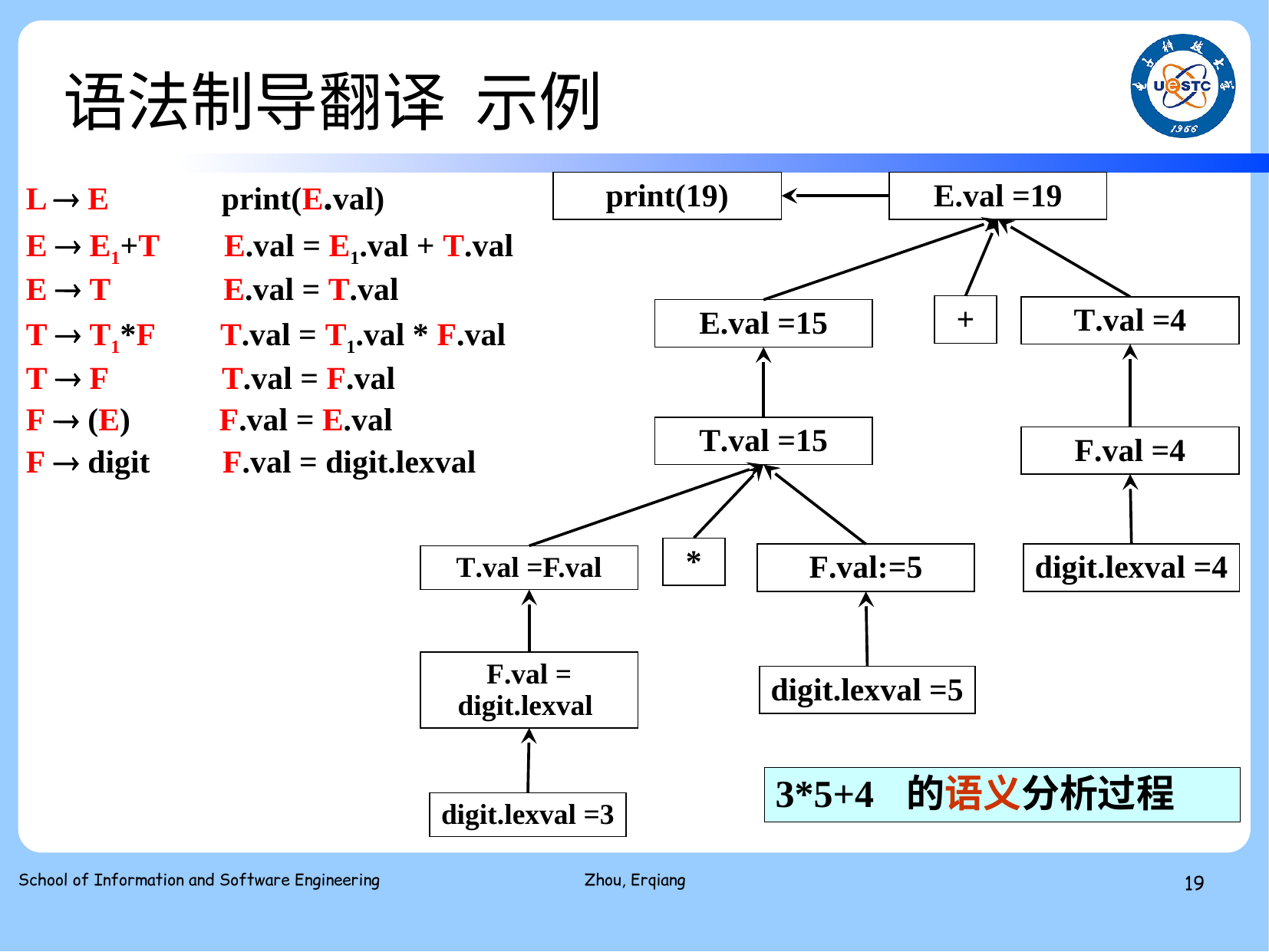

# 语法制导翻译  示例
L → E              print(E.val)
E → E1+T        E.val = E1.val + T.val
E → T              E.val = T.val
T → T1*F        T.val = T1.val * F.val
T → F              T.val = F.val
F → (E)           F.val = E.val
F → digit         F.val = digit.lexval
print(19)
E.val =19
+
T.val =4
E.val =15
T.val =15
F.val =4
*
F.val:=5
digit.lexval =4
T.val =F.val
F.val = digit.lexval
digit.lexval =5
3*5+4 的语义分析过程
digit.lexval =3
School of Information and Software Engineering
Zhou, Erqiang
19